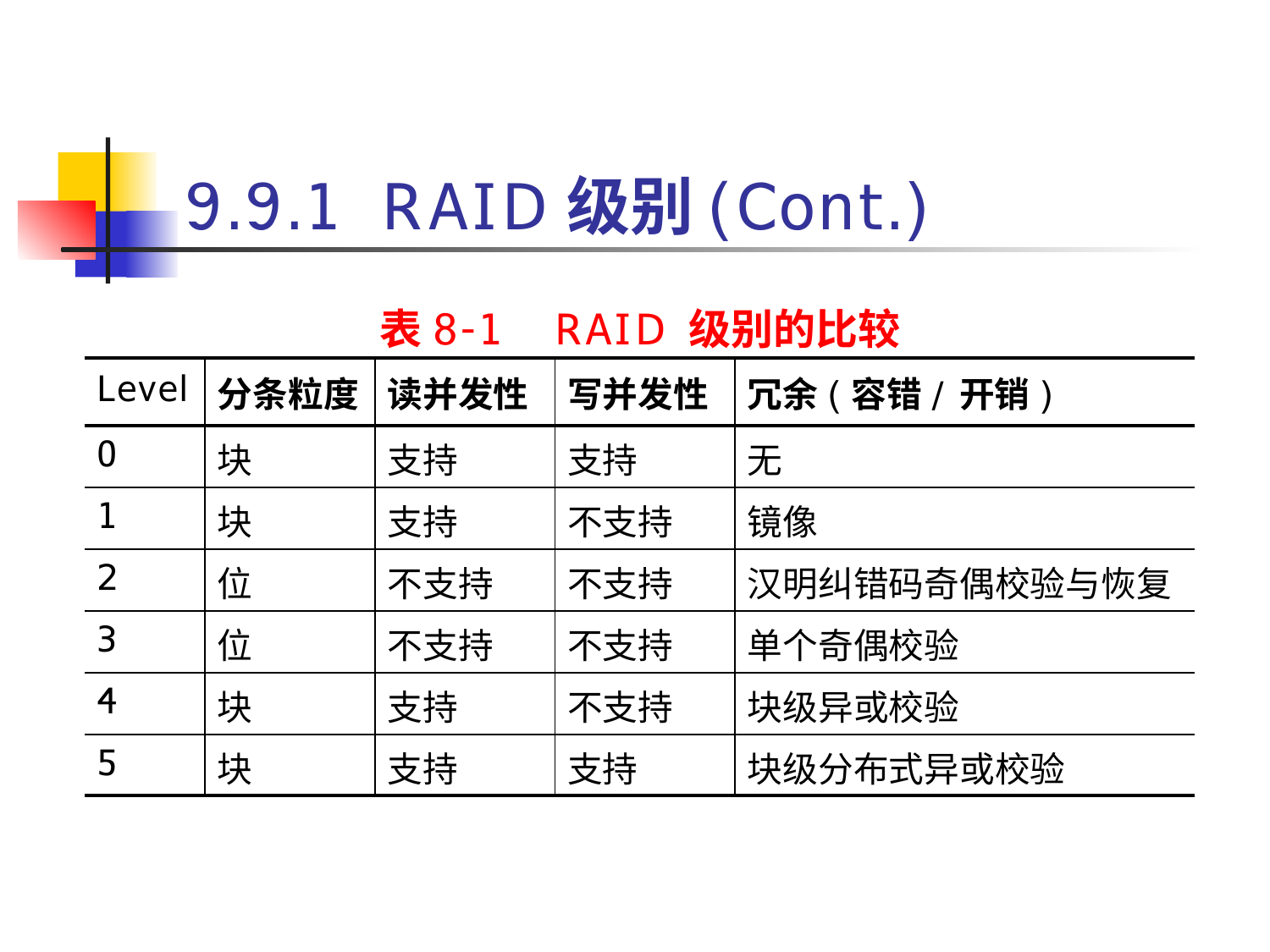

9.9.1  RAID级别(Cont.)
| 表8-1 RAID 级别的比较 |  |  |  |  |
| --- | --- | --- | --- | --- |
| Level | 分条粒度 | 读并发性 | 写并发性 | 冗余(容错/开销) |
| 0 | 块 | 支持 | 支持 | 无 |
| 1 | 块 | 支持 | 不支持 | 镜像 |
| 2 | 位 | 不支持 | 不支持 | 汉明纠错码奇偶校验与恢复 |
| 3 | 位 | 不支持 | 不支持 | 单个奇偶校验 |
| 4 | 块 | 支持 | 不支持 | 块级异或校验 |
| 5 | 块 | 支持 | 支持 | 块级分布式异或校验 |